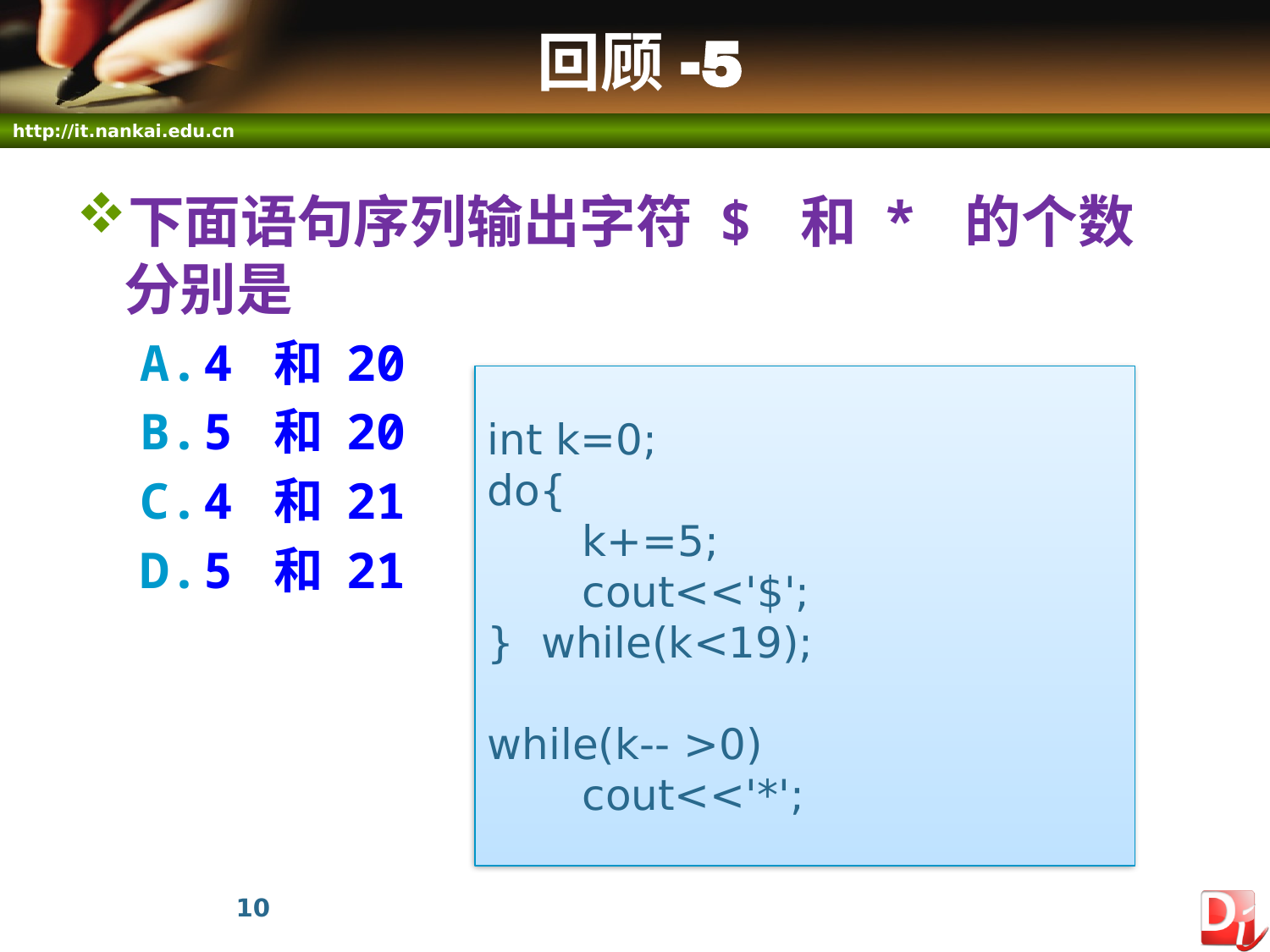

# 回顾-5
下面语句序列输出字符 $ 和 * 的个数分别是
4 和 20
5 和 20
4 和 21
5 和 21
int k=0;
do{
       k+=5;
       cout<<'$';
}  while(k<19);

while(k-- >0)
       cout<<'*';
10